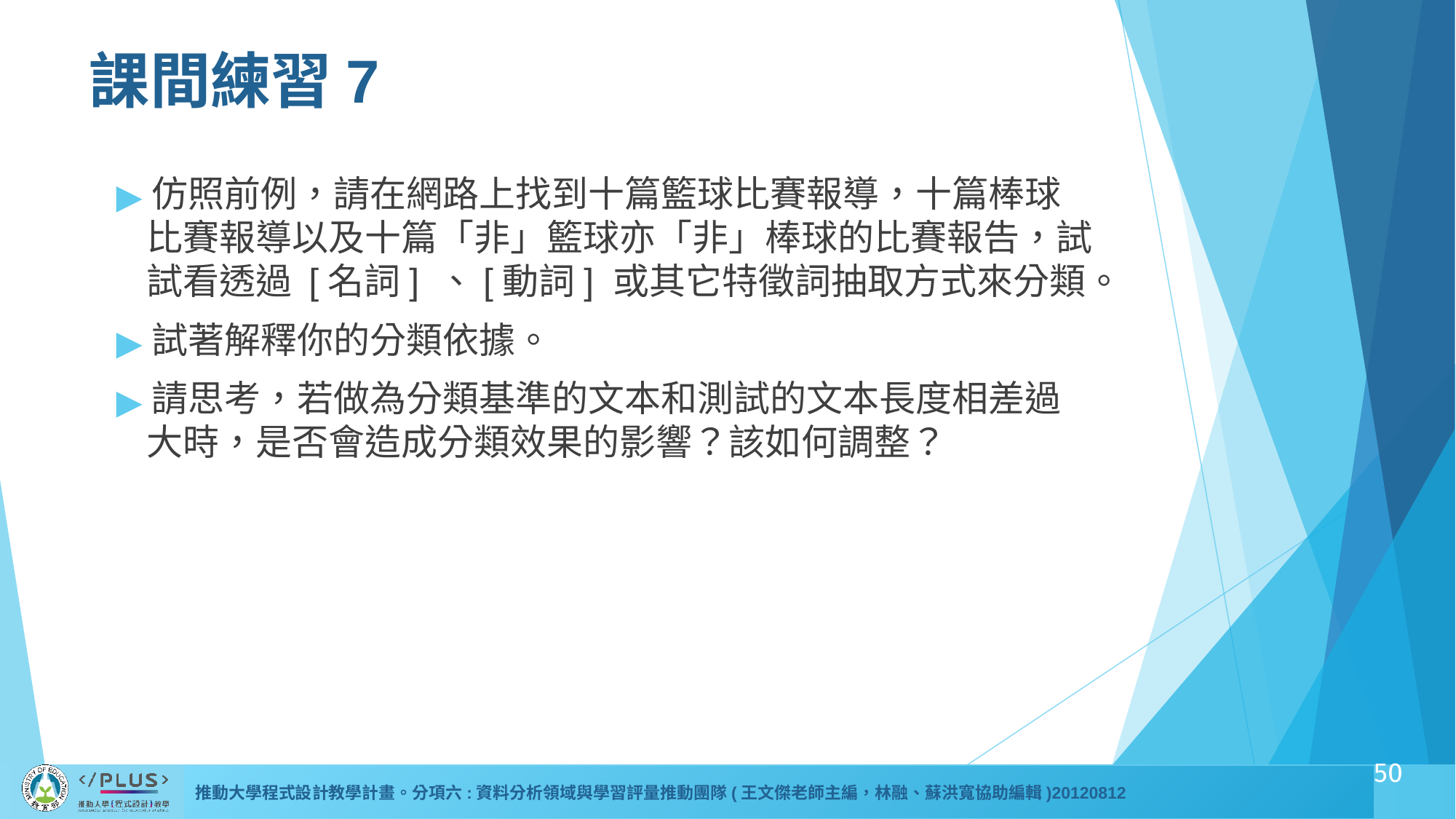

# 課間練習7
仿照前例，請在網路上找到十篇籃球比賽報導，十篇棒球比賽報導以及十篇「非」籃球亦「非」棒球的比賽報告，試試看透過 [名詞] 、[動詞] 或其它特徵詞抽取方式來分類。
試著解釋你的分類依據。
請思考，若做為分類基準的文本和測試的文本長度相差過大時，是否會造成分類效果的影響？該如何調整？

50